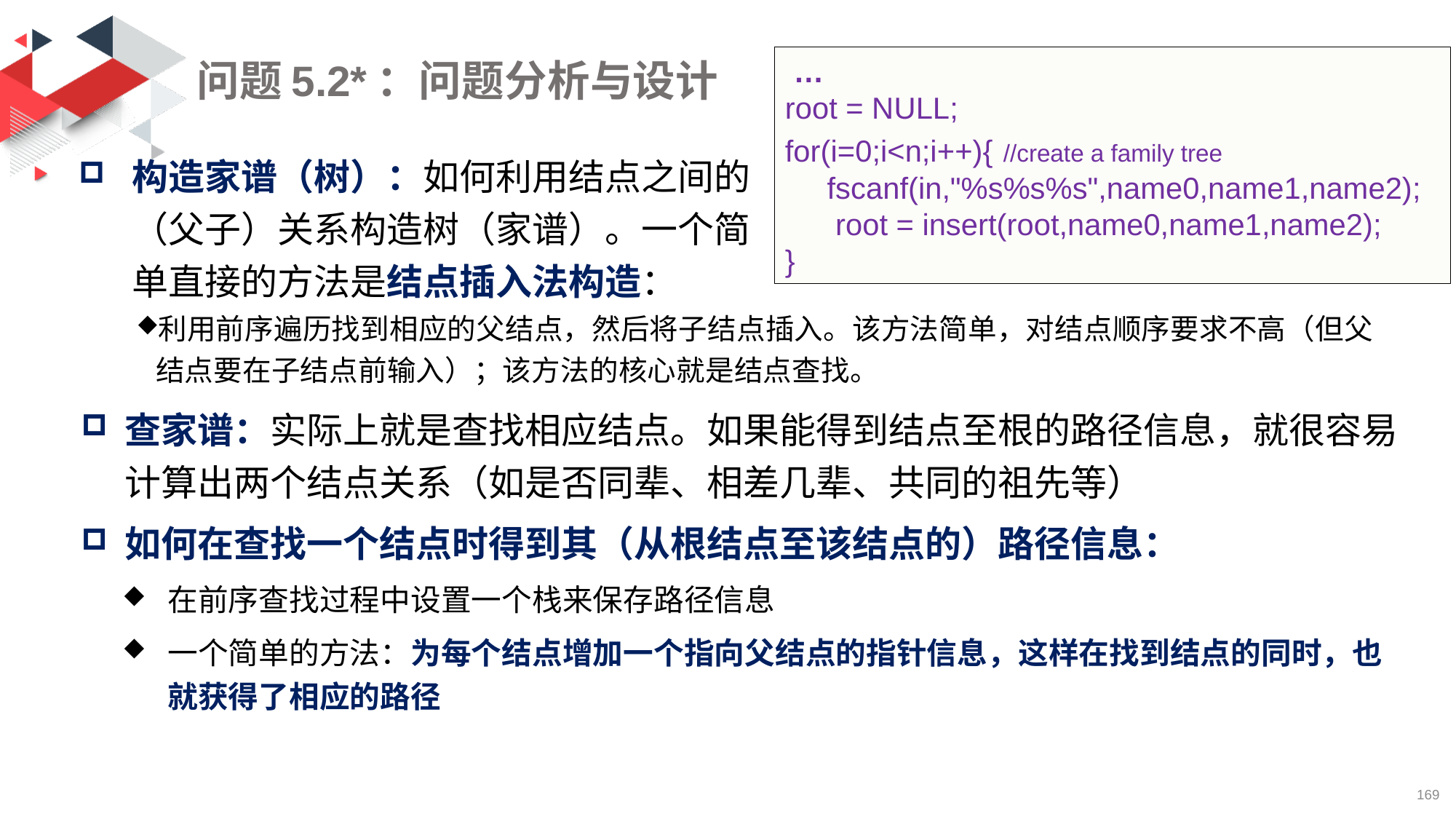

# 问题5.2*：问题分析与设计
 …
root = NULL;
for(i=0;i<n;i++){	//create a family tree
     fscanf(in,"%s%s%s",name0,name1,name2);
      root = insert(root,name0,name1,name2);
}
构造家谱（树）：如何利用结点之间的（父子）关系构造树（家谱）。一个简单直接的方法是结点插入法构造：

利用前序遍历找到相应的父结点，然后将子结点插入。该方法简单，对结点顺序要求不高（但父结点要在子结点前输入）；该方法的核心就是结点查找。

查家谱：实际上就是查找相应结点。如果能得到结点至根的路径信息，就很容易计算出两个结点关系（如是否同辈、相差几辈、共同的祖先等）
如何在查找一个结点时得到其（从根结点至该结点的）路径信息：
在前序查找过程中设置一个栈来保存路径信息
一个简单的方法：为每个结点增加一个指向父结点的指针信息，这样在找到结点的同时，也就获得了相应的路径
169